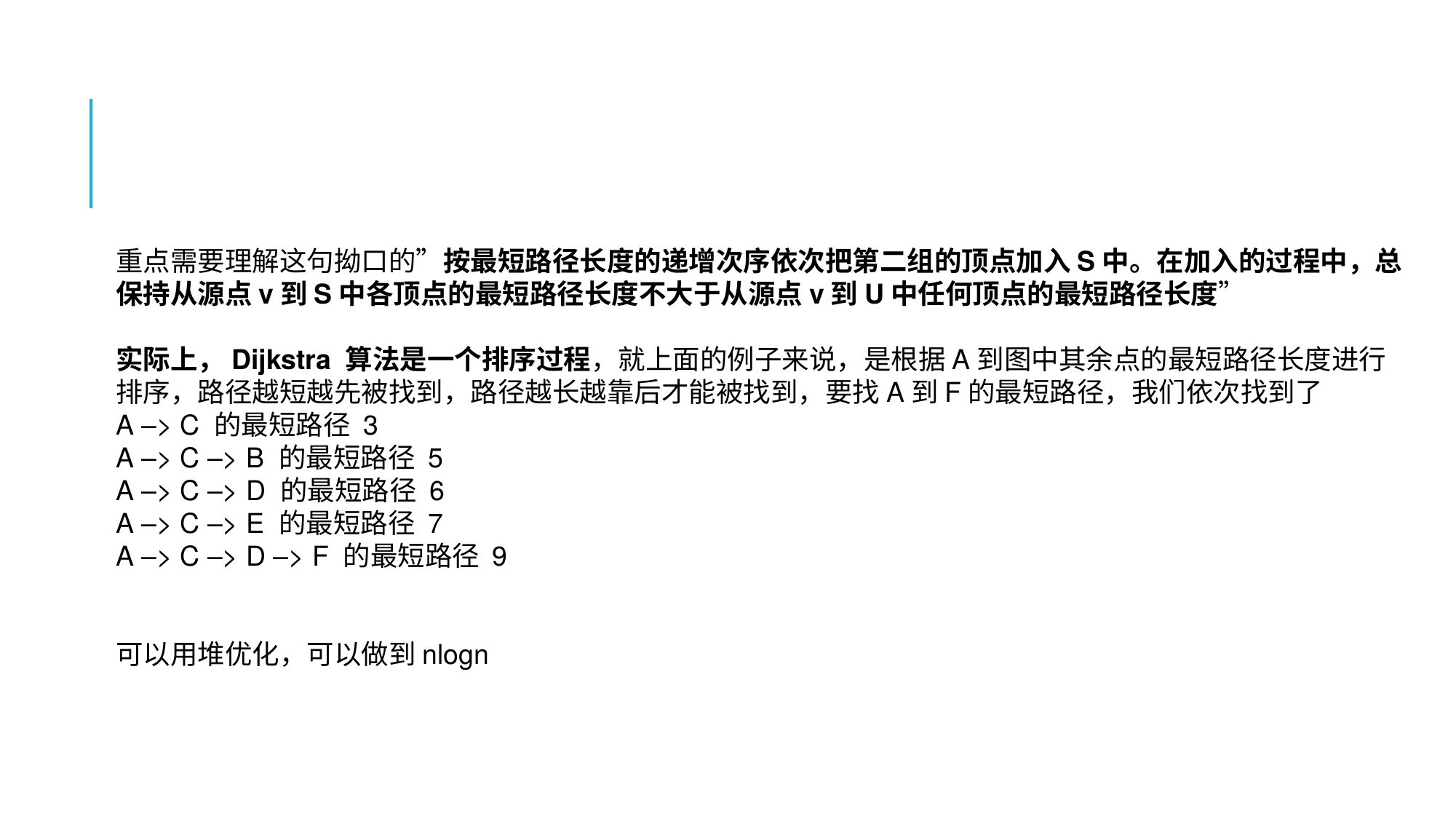

重点需要理解这句拗口的”按最短路径长度的递增次序依次把第二组的顶点加入S中。在加入的过程中，总保持从源点v到S中各顶点的最短路径长度不大于从源点v到U中任何顶点的最短路径长度”

实际上，Dijkstra 算法是一个排序过程，就上面的例子来说，是根据A到图中其余点的最短路径长度进行排序，路径越短越先被找到，路径越长越靠后才能被找到，要找A到F的最短路径，我们依次找到了 
A –> C 的最短路径 3 
A –> C –> B 的最短路径 5 
A –> C –> D 的最短路径 6 
A –> C –> E 的最短路径 7 
A –> C –> D –> F 的最短路径 9

可以用堆优化，可以做到nlogn